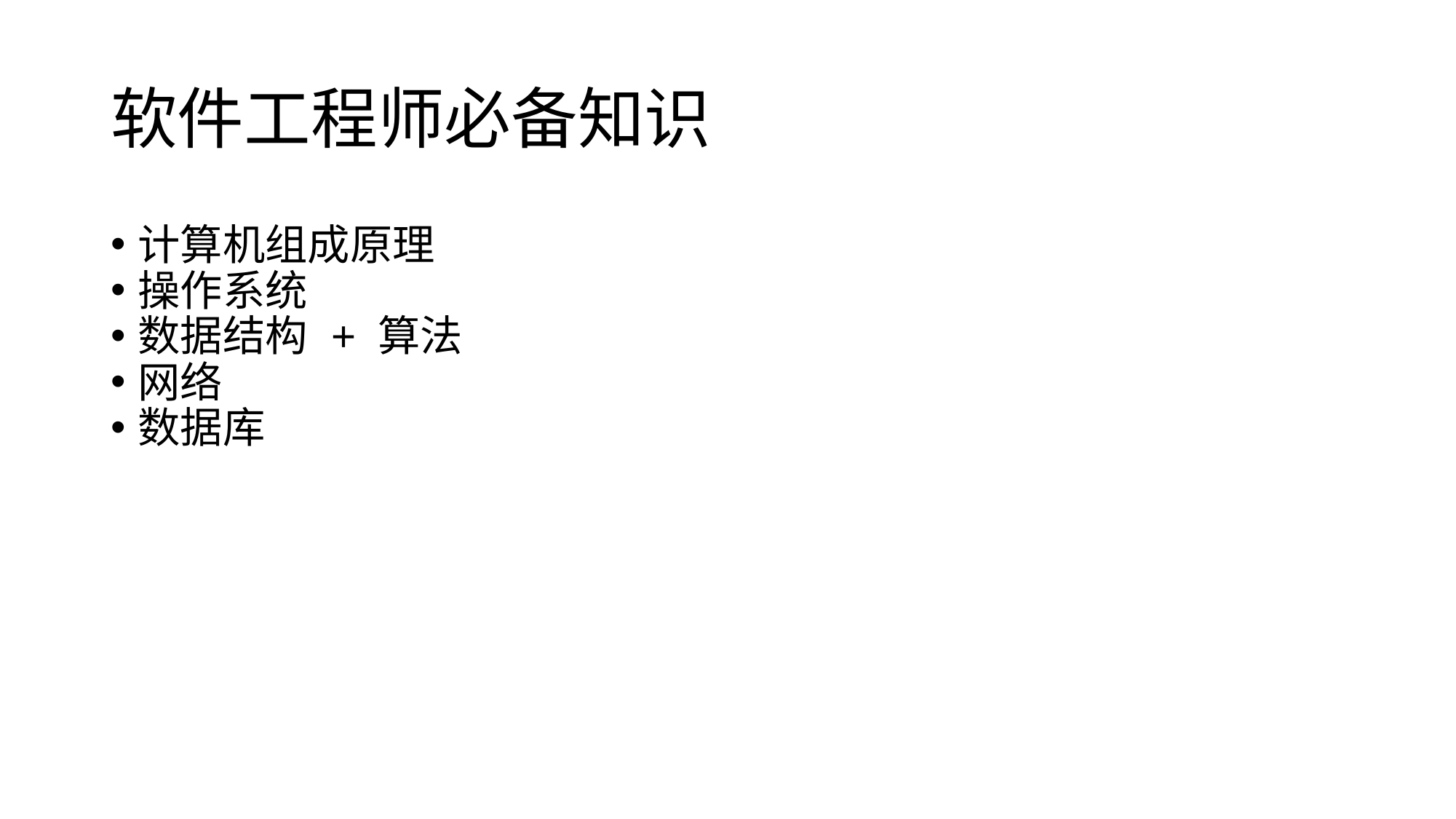

软件工程师必备知识
计算机组成原理
操作系统
数据结构 + 算法
网络
数据库